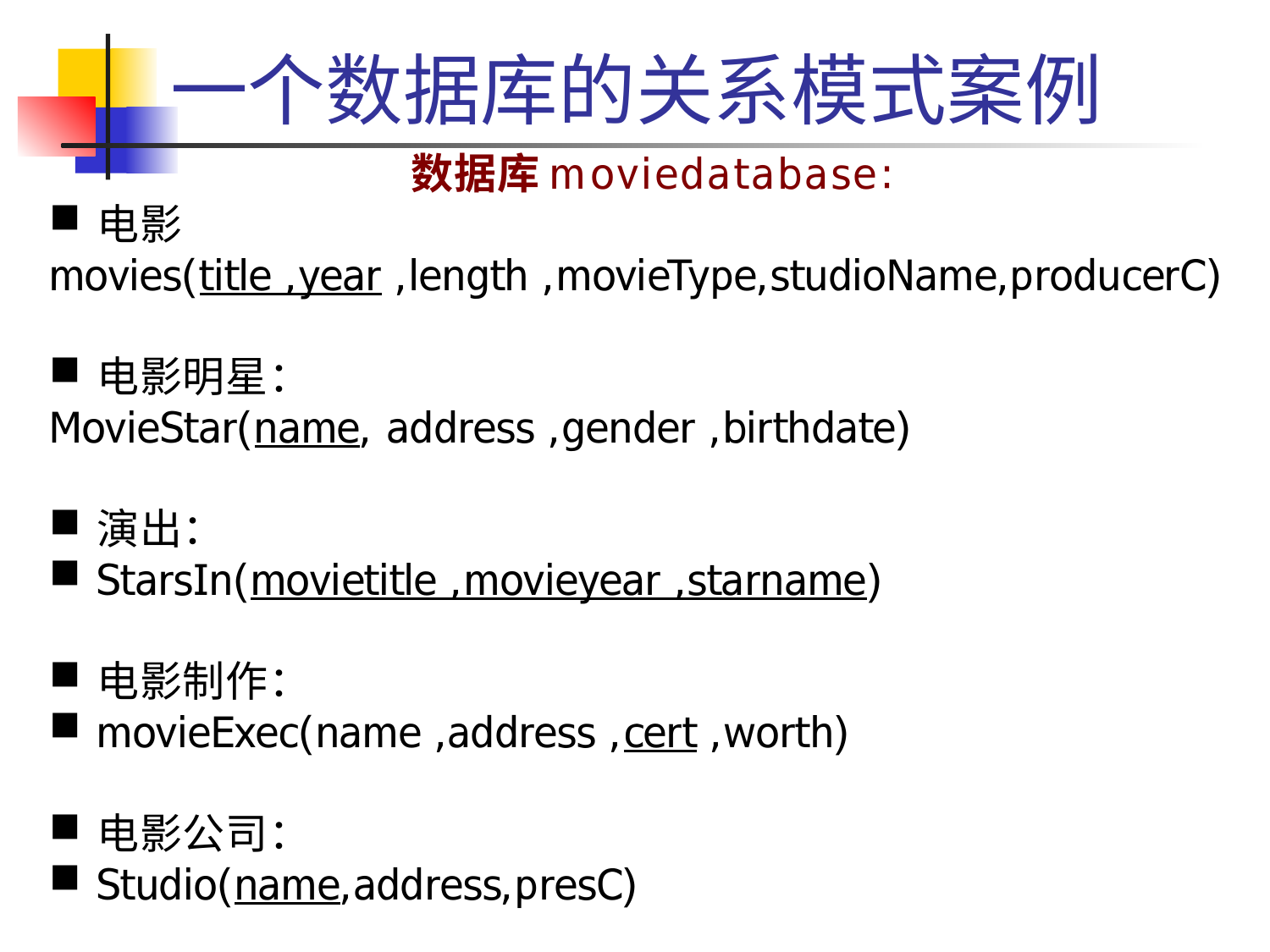

# 一个数据库的关系模式案例
数据库moviedatabase:
电影
movies(title ,year ,length ,movieType,studioName,producerC)

电影明星：
MovieStar(name, address ,gender ,birthdate)

演出：
StarsIn(movietitle ,movieyear ,starname)

电影制作：
movieExec(name ,address ,cert ,worth)

电影公司：
Studio(name,address,presC)